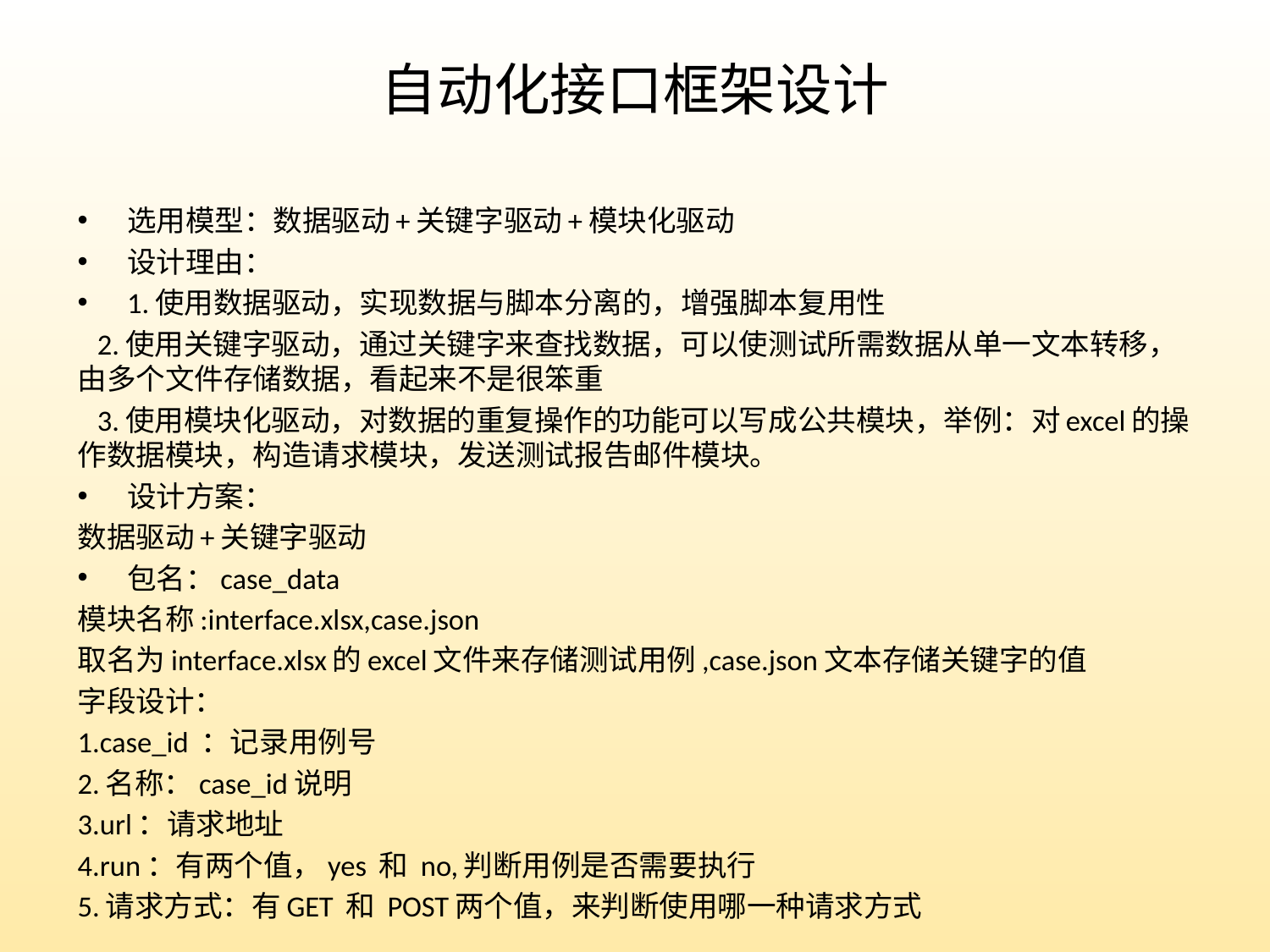

# 自动化接口框架设计

选用模型：数据驱动+关键字驱动+模块化驱动
设计理由：
1.使用数据驱动，实现数据与脚本分离的，增强脚本复用性
   2.使用关键字驱动，通过关键字来查找数据，可以使测试所需数据从单一文本转移，由多个文件存储数据，看起来不是很笨重
   3.使用模块化驱动，对数据的重复操作的功能可以写成公共模块，举例：对excel的操作数据模块，构造请求模块，发送测试报告邮件模块。
设计方案：
数据驱动+关键字驱动
包名：case_data
模块名称:interface.xlsx,case.json
取名为interface.xlsx的excel文件来存储测试用例,case.json文本存储关键字的值
字段设计：
1.case_id ：记录用例号
2.名称：case_id说明
3.url：请求地址
4.run：有两个值，yes 和 no,判断用例是否需要执行
5.请求方式：有GET 和 POST两个值，来判断使用哪一种请求方式